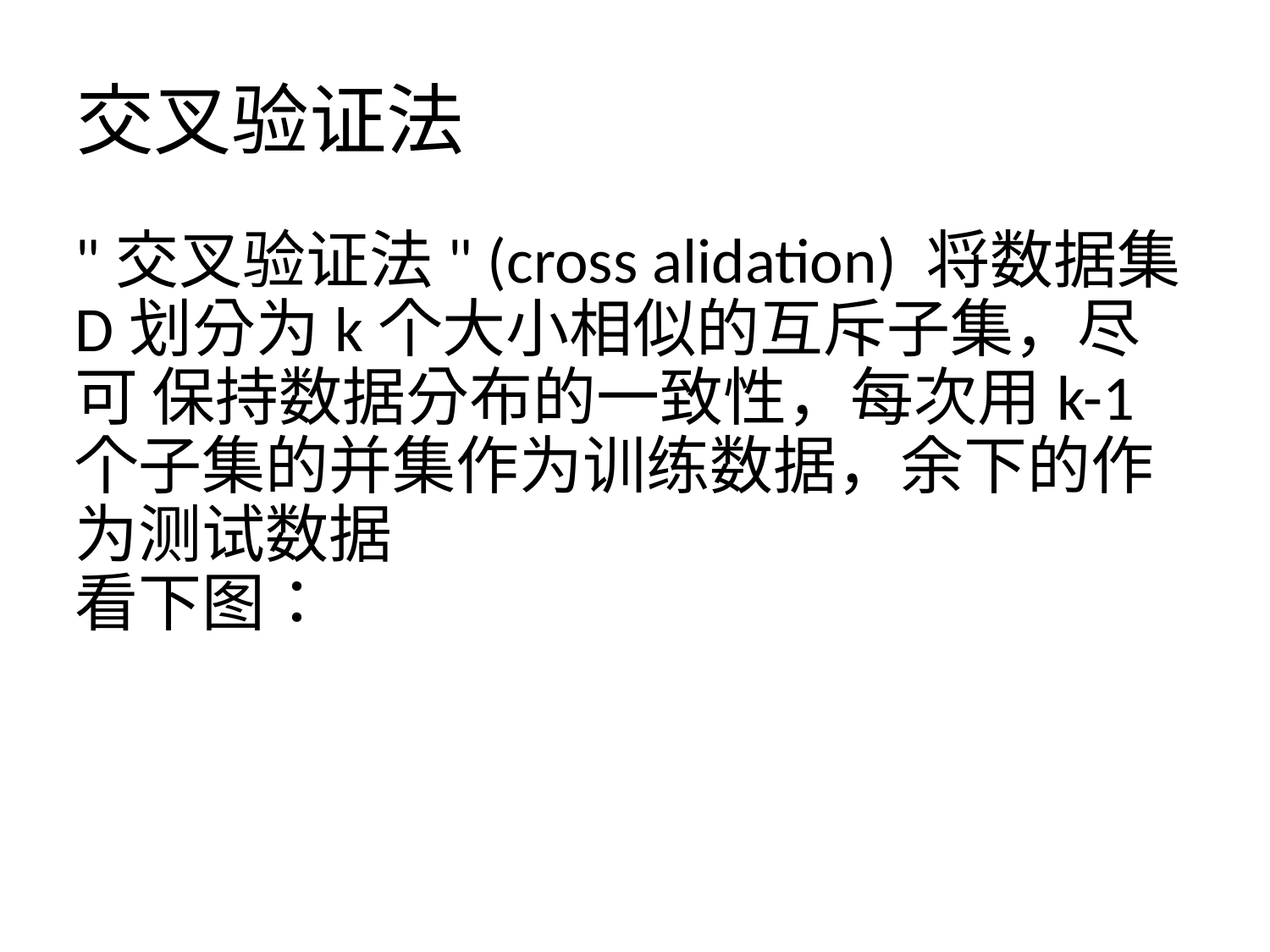

# 交叉验证法
"交叉验证法" (cross alidation) 将数据集D划分为k个大小相似的互斥子集，尽可 保持数据分布的一致性，每次用k-1个子集的并集作为训练数据，余下的作为测试数据
看下图：